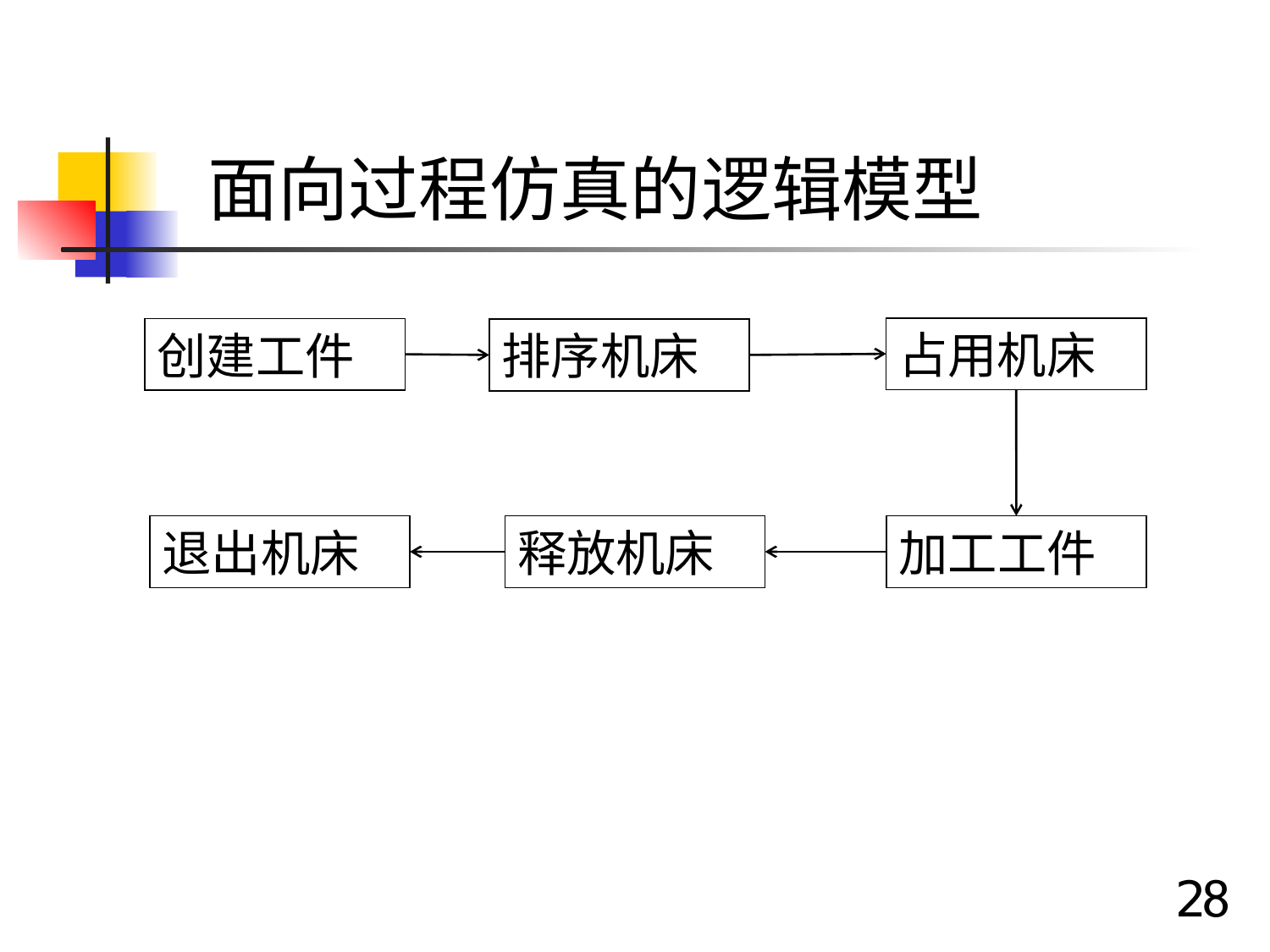

# 面向过程仿真的逻辑模型
占用机床
创建工件
排序机床
退出机床
释放机床
加工工件
28